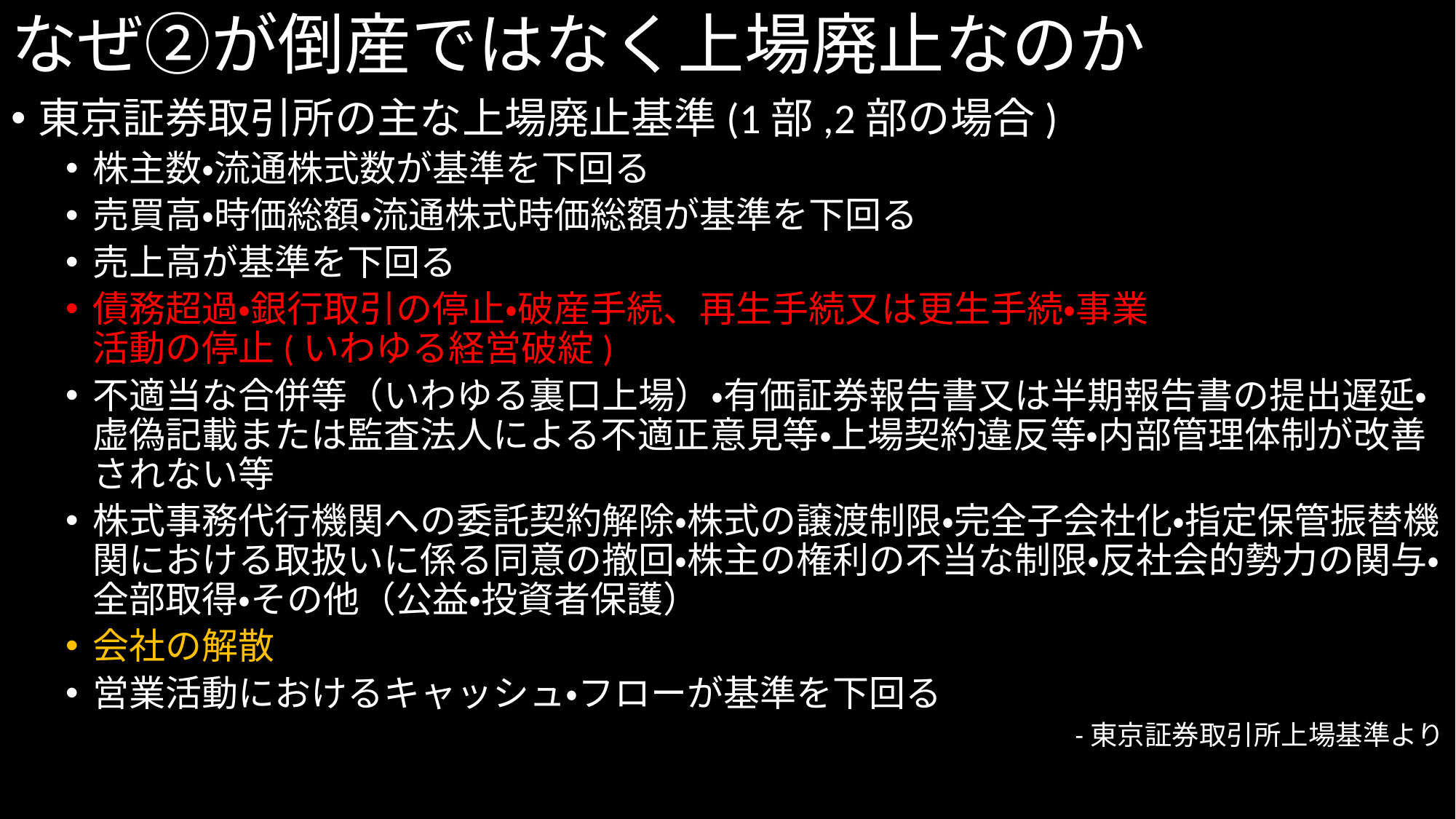

# なぜ②が倒産ではなく上場廃止なのか
東京証券取引所の主な上場廃止基準(1部,2部の場合)
株主数・流通株式数が基準を下回る
売買高・時価総額・流通株式時価総額が基準を下回る
売上高が基準を下回る
債務超過・銀行取引の停止・破産手続、再生手続又は更生手続・事業
活動の停止(いわゆる経営破綻)
不適当な合併等（いわゆる裏口上場）・有価証券報告書又は半期報告書の提出遅延・虚偽記載または監査法人による不適正意見等・上場契約違反等・内部管理体制が改善されない等
株式事務代行機関への委託契約解除・株式の譲渡制限・完全子会社化・指定保管振替機関における取扱いに係る同意の撤回・株主の権利の不当な制限・反社会的勢力の関与・全部取得・その他（公益・投資者保護）
会社の解散
営業活動におけるキャッシュ・フローが基準を下回る
  -東京証券取引所上場基準より